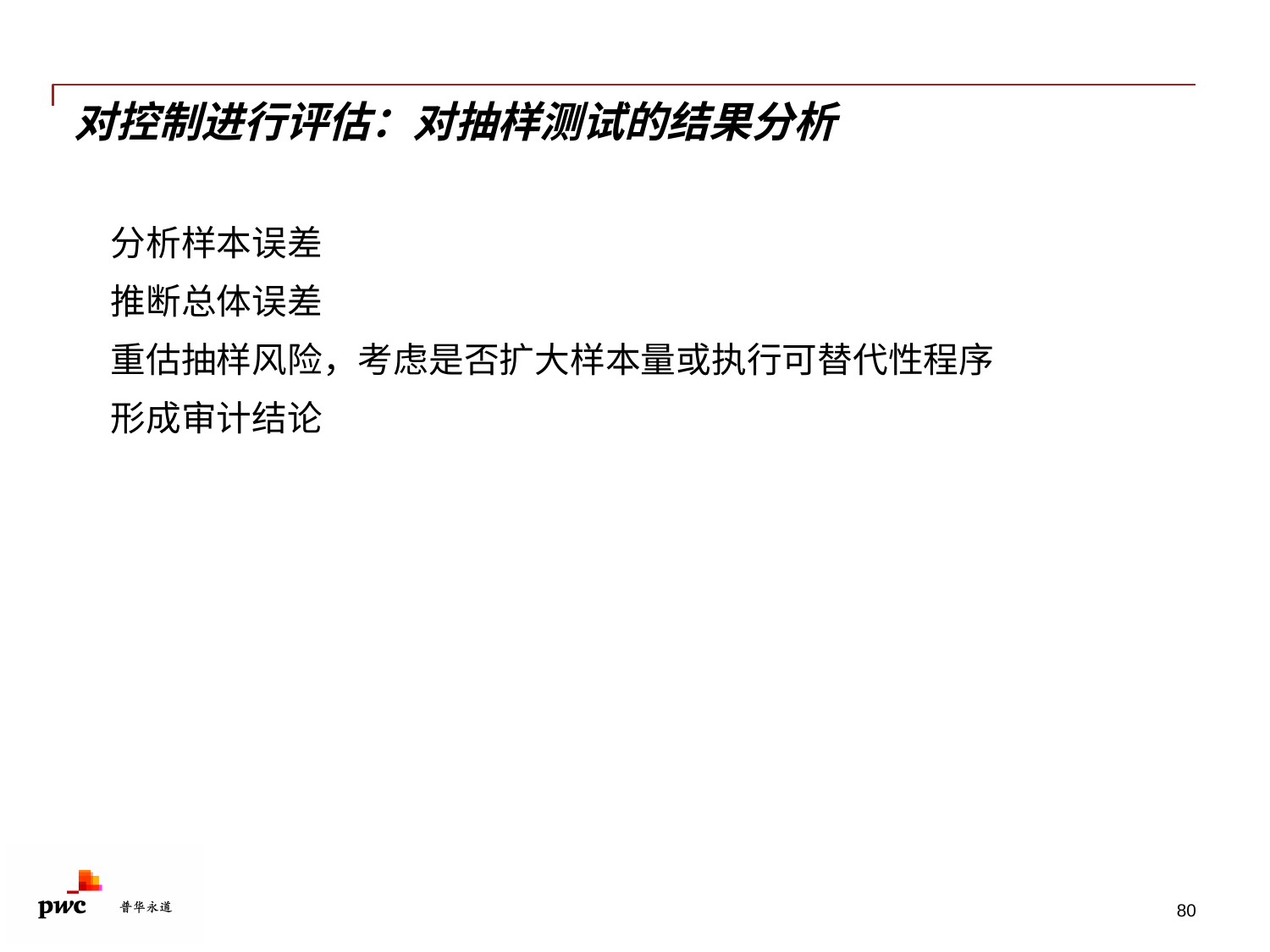

# 对控制进行评估：对抽样测试的结果分析
分析样本误差
推断总体误差
重估抽样风险，考虑是否扩大样本量或执行可替代性程序
形成审计结论

80